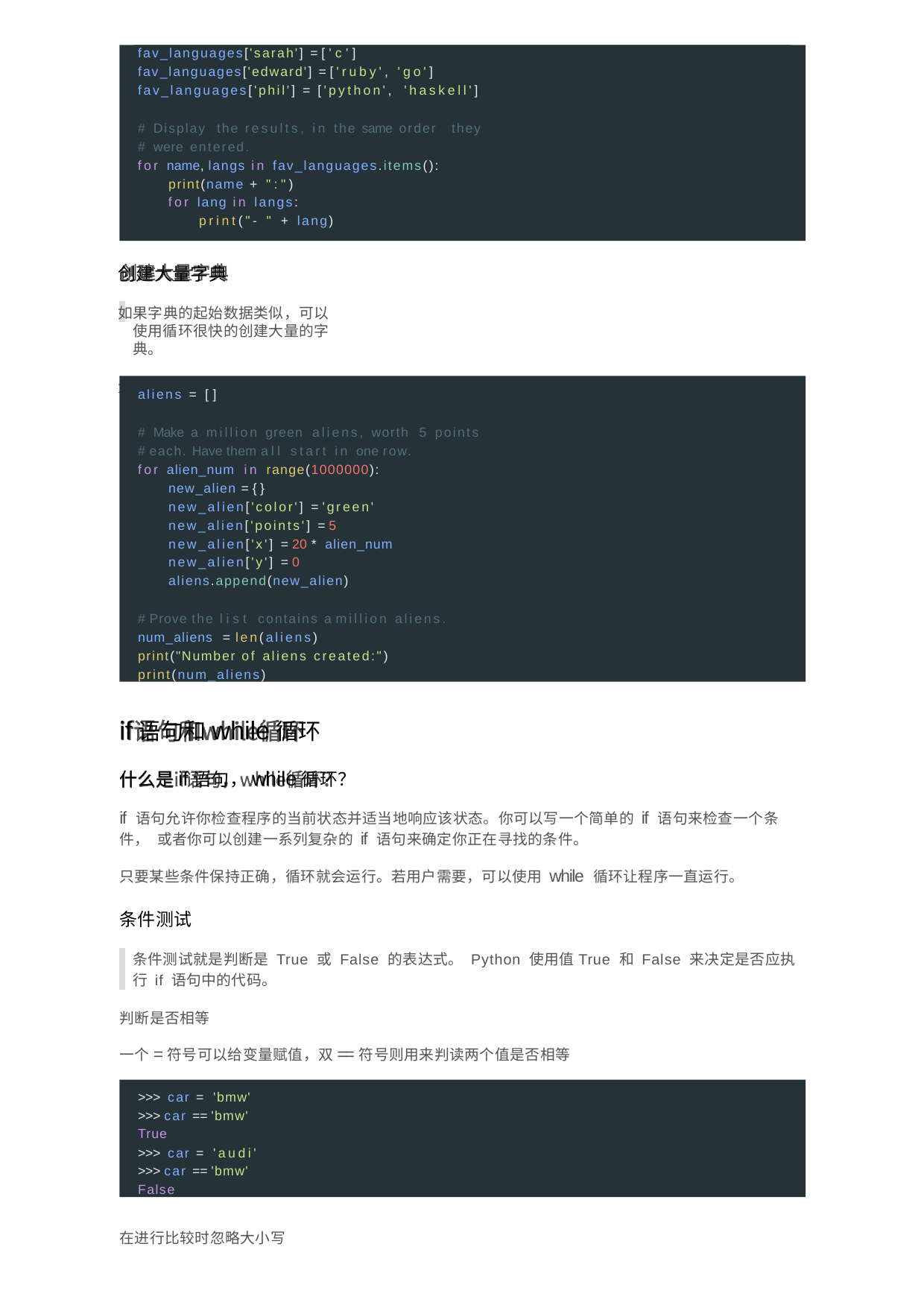

fav_languages['sarah'] = ['c']  fav_languages['edward'] = ['ruby', 'go']  fav_languages['phil'] =  ['python', 'haskell']

#  Display  the results, in the same  order  they
#  were entered.
for name, langs in fav_languages.items():  print(name +  ":")
for lang in langs:  print("- " +  lang)

创建⼤量字典

如果字典的起始数据类似，可以使用循环很快的创建大量的字典。

⼤量外星⼈

aliens =  []

#  Make  a  million green  aliens, worth  5  points
# each. Have them all start in one row.  for alien_num  in range(1000000):
new_alien = {}  new_alien['color'] = 'green'  new_alien['points'] = 5  new_alien['x'] = 20 * alien_num  new_alien['y'] = 0  aliens.append(new_alien)

# Prove the list contains a million aliens.  num_aliens  = len(aliens)
print("Number of aliens created:")  print(num_aliens)
if语句和while循环
什么是if语句，while循环？
if 语句允许你检查程序的当前状态并适当地响应该状态。你可以写⼀个简单的if 语句来检查⼀个条件，  或者你可以创建⼀系列复杂的if 语句来确定你正在寻找的条件。

只要某些条件保持正确，循环就会运⾏。若⽤⼾需要，可以使⽤while 循环让程序⼀直运⾏。

条件测试

条件测试就是判断是 True 或 False 的表达式。 Python 使用值True 和 False 来决定是否应执 行 if 语句中的代码。

判断是否相等

⼀个=符号可以给变量赋值，双==符号则⽤来判读两个值是否相等

>>>  car =  'bmw'
>>> car == 'bmw'  True
>>>  car =  'audi'
>>> car == 'bmw'  False
在进⾏⽐较时忽略⼤⼩写